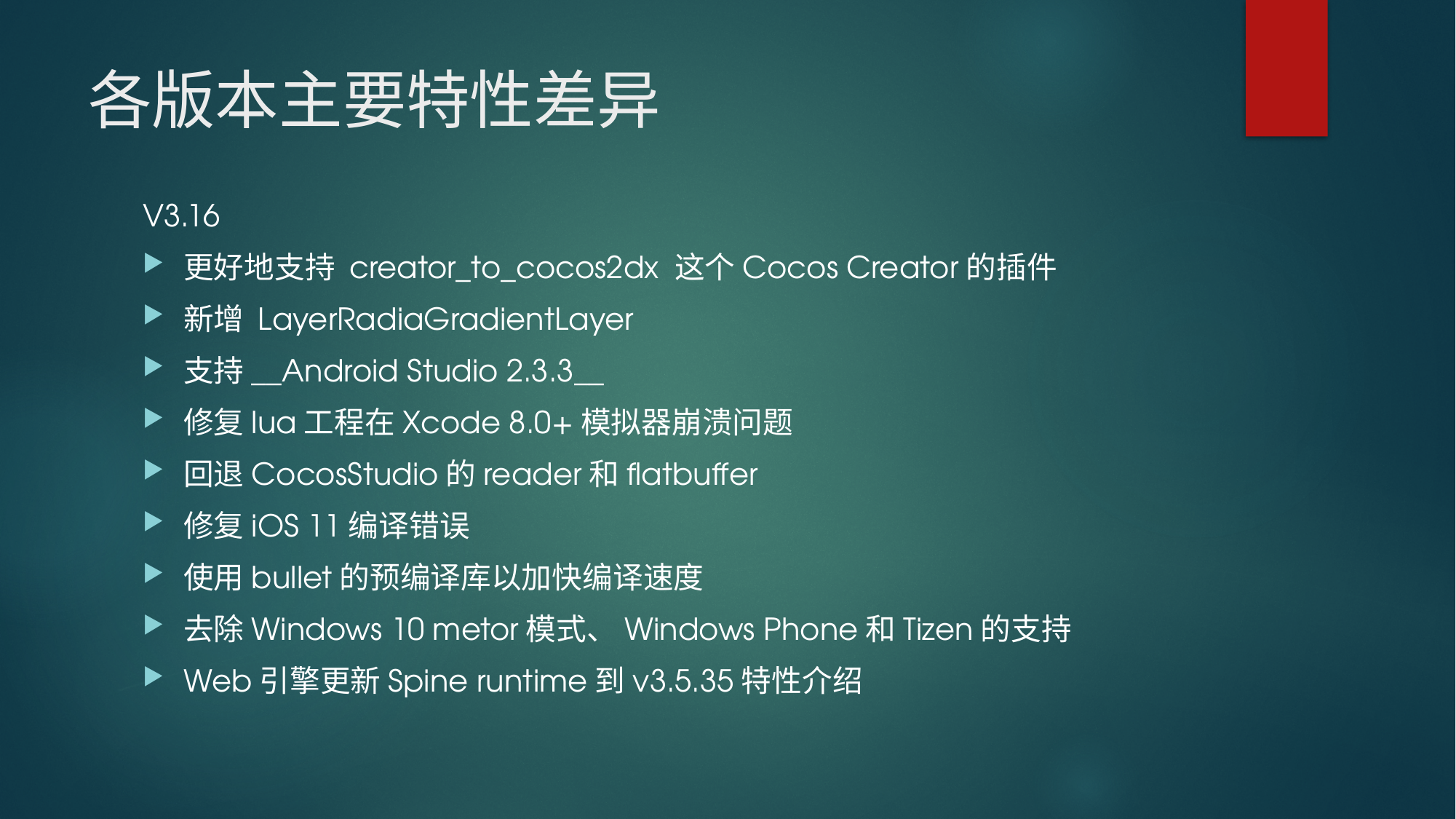

# 各版本主要特性差异
V3.16
更好地支持 creator_to_cocos2dx 这个Cocos Creator的插件
新增 LayerRadiaGradientLayer
支持__Android Studio 2.3.3__
修复lua工程在Xcode 8.0+模拟器崩溃问题
回退CocosStudio的reader和flatbuffer
修复iOS 11编译错误
使用bullet的预编译库以加快编译速度
去除Windows 10 metor模式、Windows Phone和Tizen的支持
Web引擎更新Spine runtime到v3.5.35特性介绍